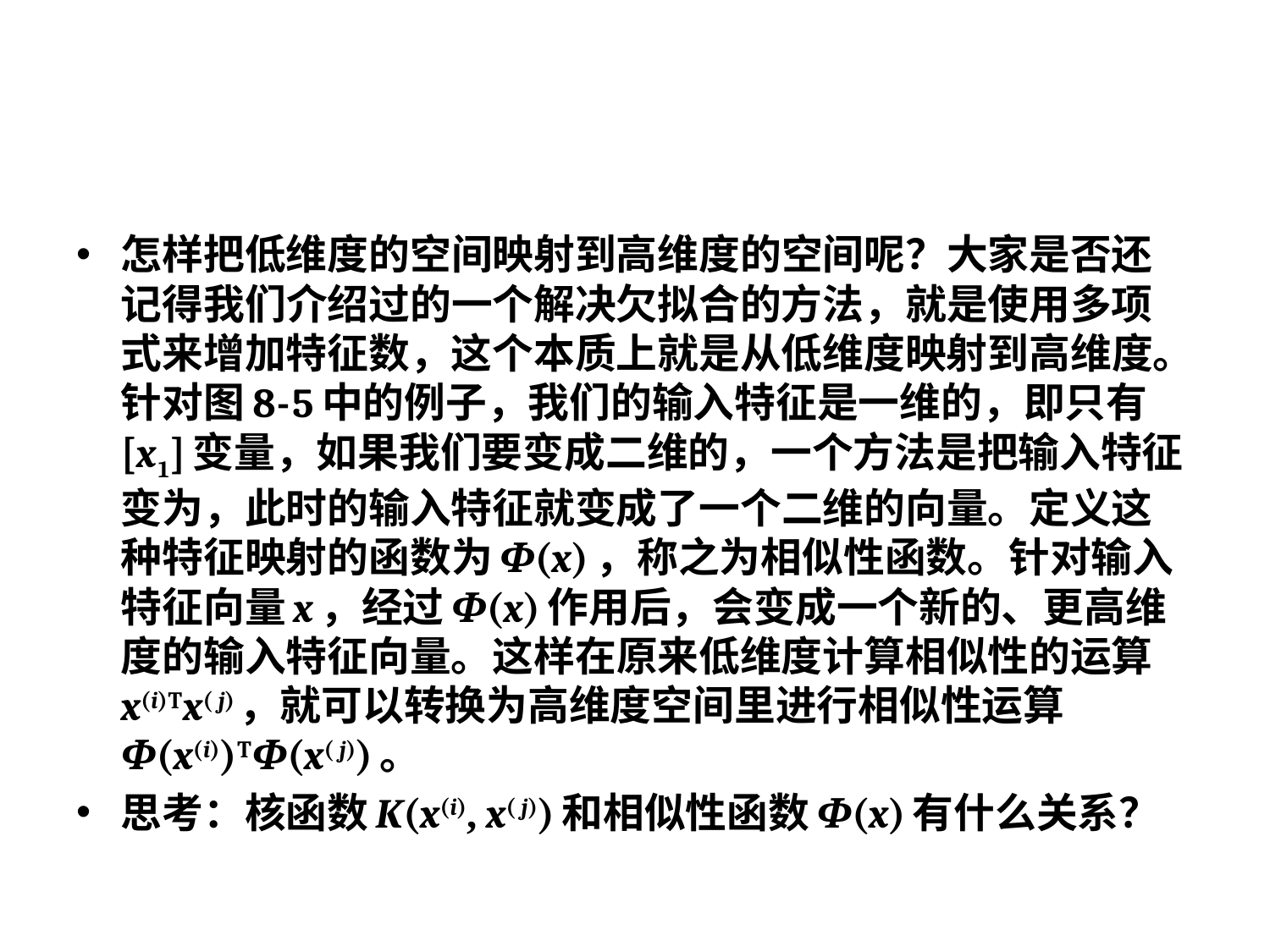

#
怎样把低维度的空间映射到高维度的空间呢？大家是否还记得我们介绍过的一个解决欠拟合的方法，就是使用多项式来增加特征数，这个本质上就是从低维度映射到高维度。针对图8-5中的例子，我们的输入特征是一维的，即只有[x1]变量，如果我们要变成二维的，一个方法是把输入特征变为，此时的输入特征就变成了一个二维的向量。定义这种特征映射的函数为Φ(x)，称之为相似性函数。针对输入特征向量x，经过Φ(x)作用后，会变成一个新的、更高维度的输入特征向量。这样在原来低维度计算相似性的运算x(i)Tx( j)，就可以转换为高维度空间里进行相似性运算Φ(x(i))TΦ(x( j))。
思考：核函数K(x(i), x( j))和相似性函数Φ(x)有什么关系？